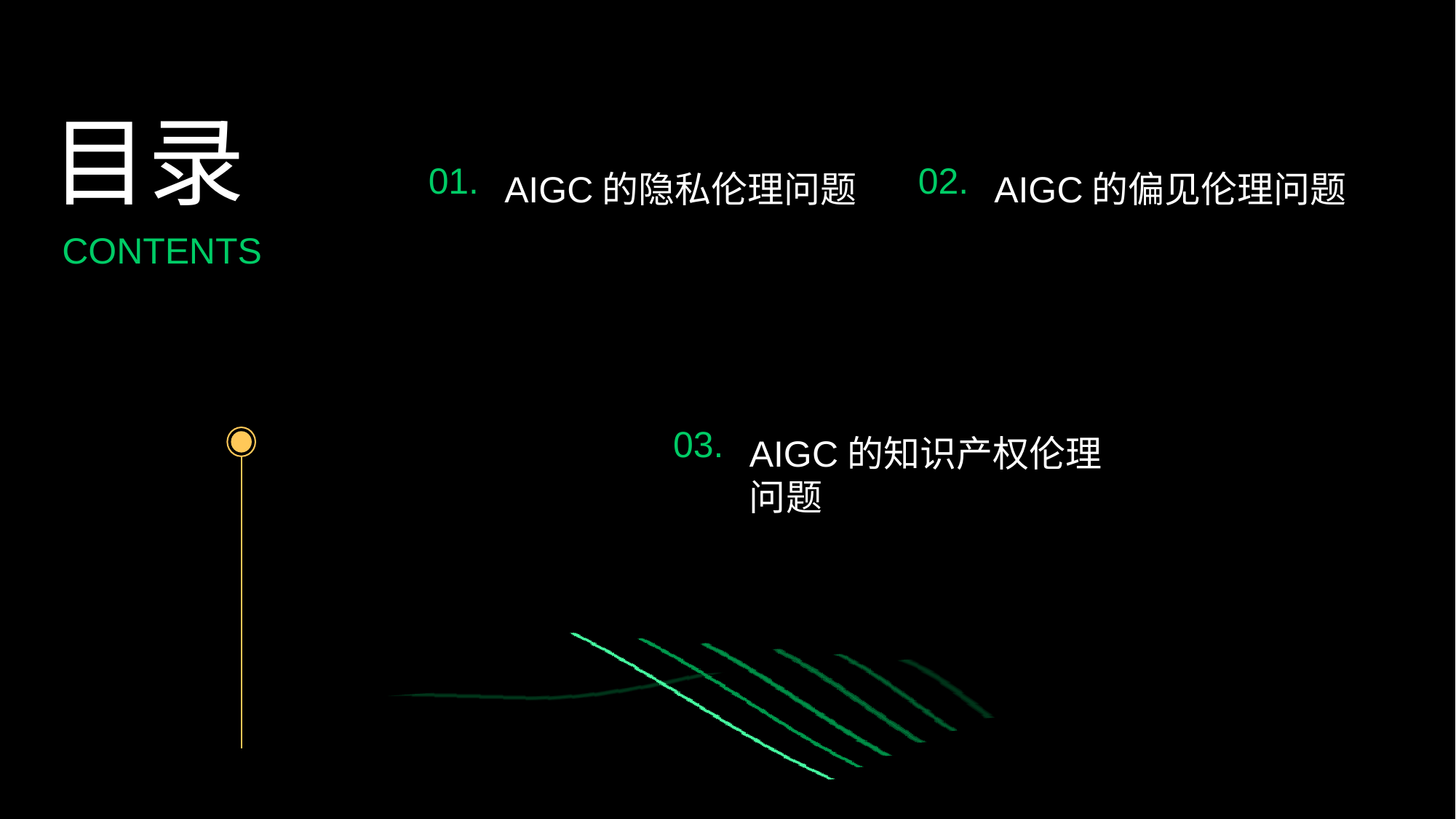

目录
01.
02.
AIGC的隐私伦理问题
AIGC的偏见伦理问题
CONTENTS
03.
AIGC的知识产权伦理问题